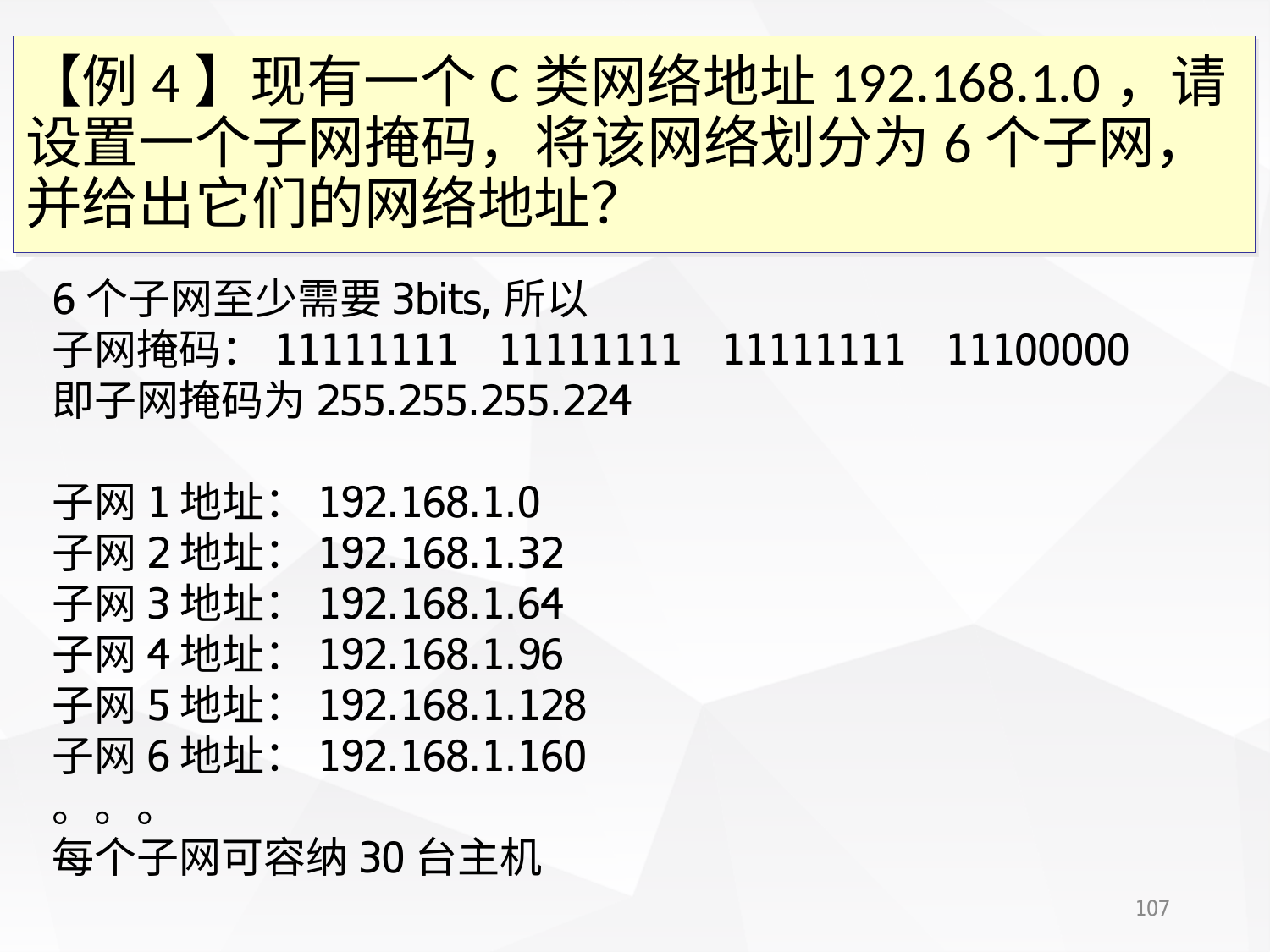

# 【例4】现有一个C类网络地址192.168.1.0，请设置一个子网掩码，将该网络划分为6个子网，并给出它们的网络地址？
6个子网至少需要3bits,所以
子网掩码：11111111   11111111   11111111   11100000
即子网掩码为255.255.255.224

子网1地址：192.168.1.0
子网2地址：192.168.1.32
子网3地址：192.168.1.64
子网4地址：192.168.1.96
子网5地址：192.168.1.128
子网6地址：192.168.1.160
。。。
每个子网可容纳30台主机
107